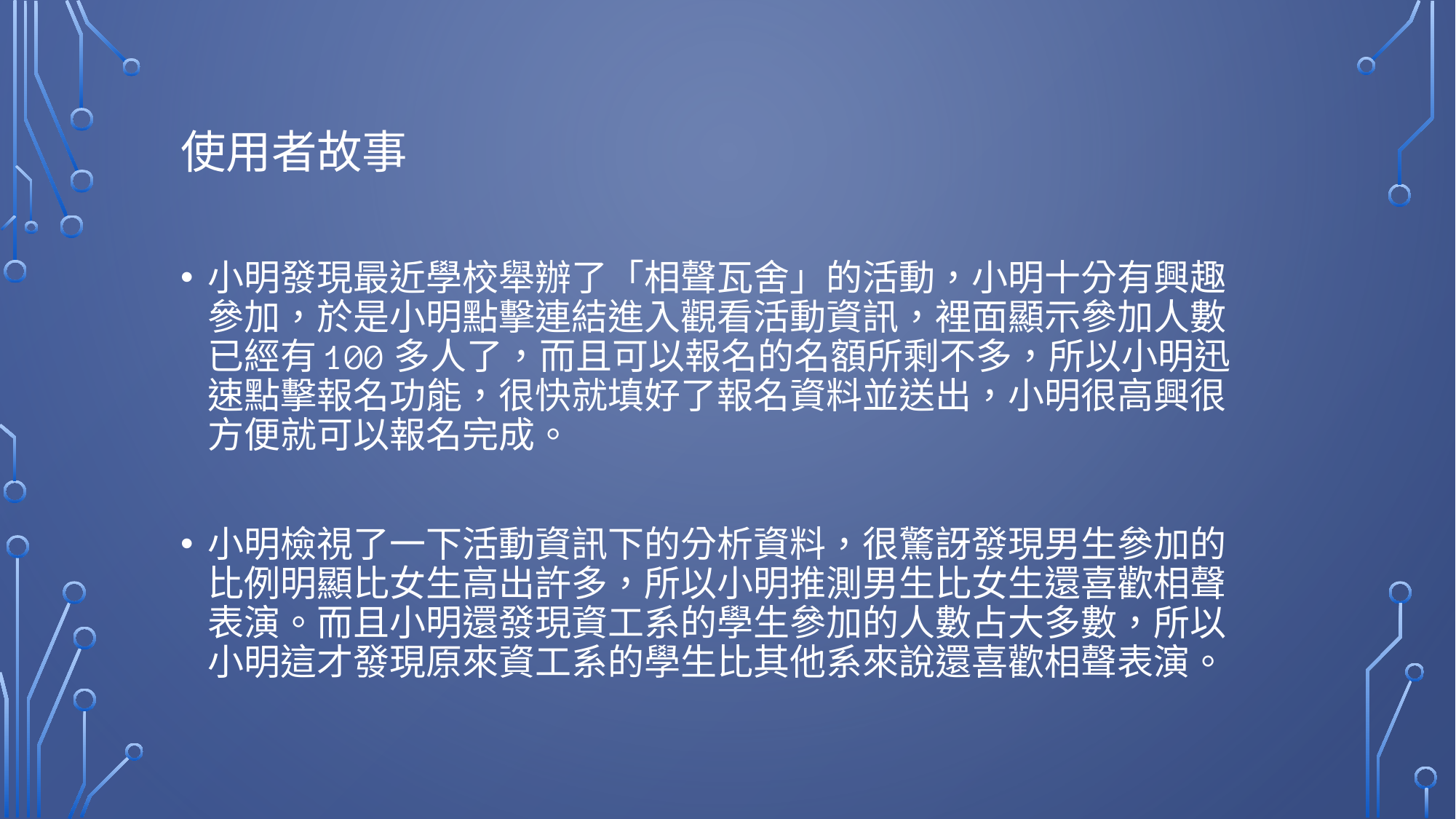

使用者故事
小明發現最近學校舉辦了「相聲瓦舍」的活動，小明十分有興趣參加，於是小明點擊連結進入觀看活動資訊，裡面顯示參加人數已經有100多人了，而且可以報名的名額所剩不多，所以小明迅速點擊報名功能，很快就填好了報名資料並送出，小明很高興很方便就可以報名完成。

小明檢視了一下活動資訊下的分析資料，很驚訝發現男生參加的比例明顯比女生高出許多，所以小明推測男生比女生還喜歡相聲表演。而且小明還發現資工系的學生參加的人數占大多數，所以小明這才發現原來資工系的學生比其他系來說還喜歡相聲表演。